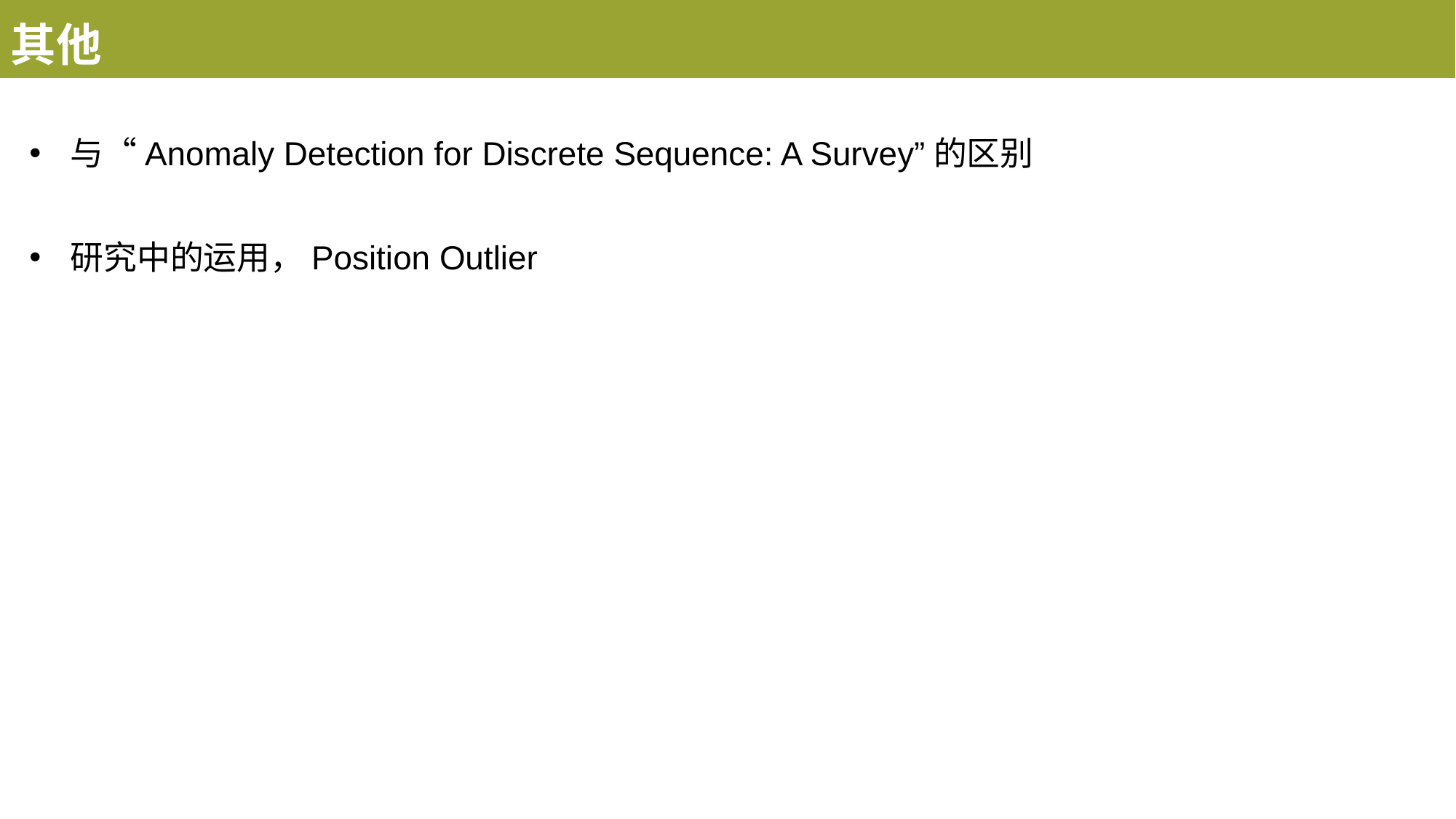

其他

与“Anomaly Detection for Discrete Sequence: A Survey”的区别

研究中的运用，Position Outlier